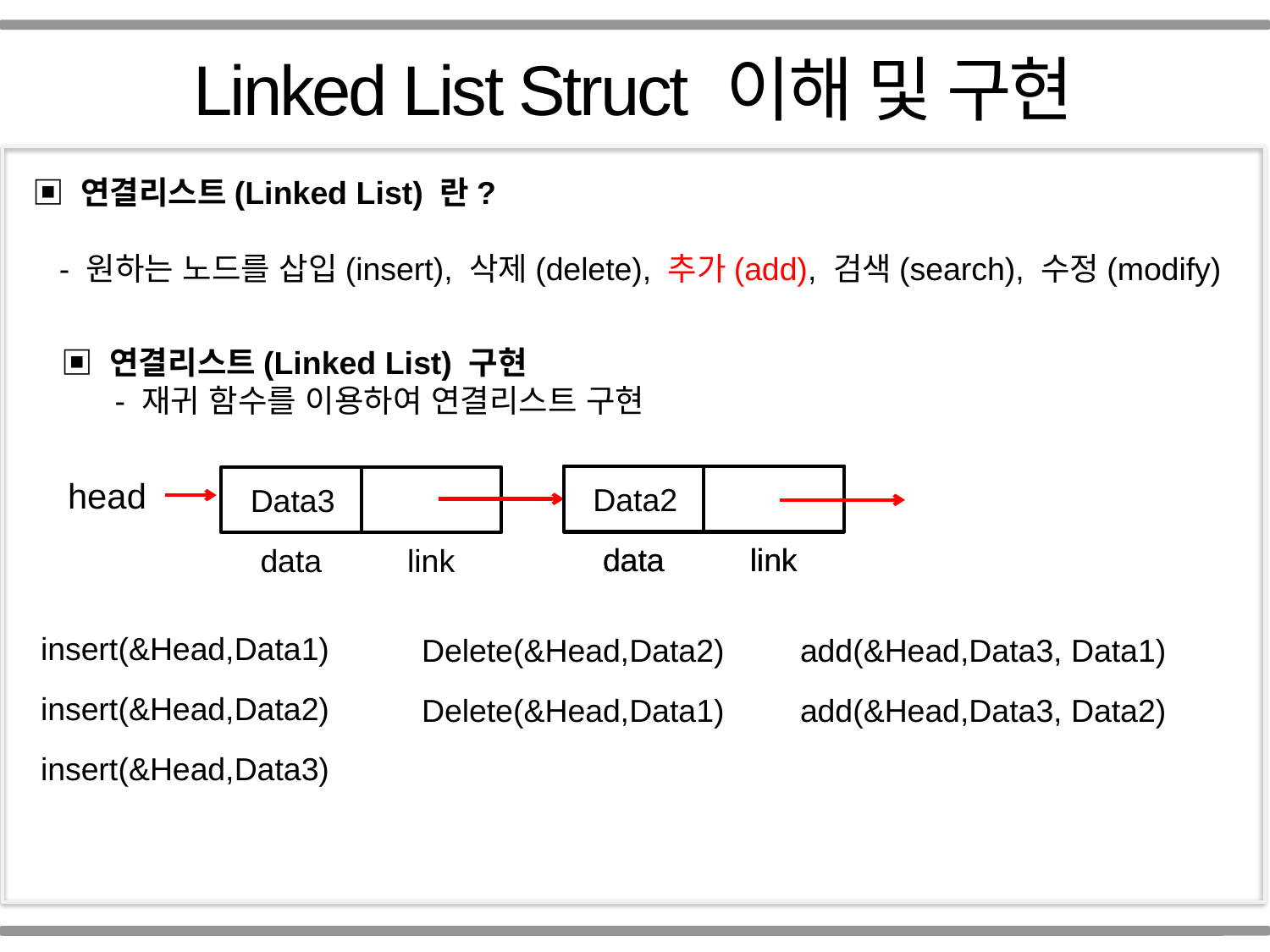

Part 01

Linked List Struct 이해 및 구현

▣ 연결리스트(Linked List) 란?

   - 원하는 노드를 삽입(insert), 삭제(delete), 추가(add), 검색(search), 수정(modify)
▣ 연결리스트(Linked List) 구현
      - 재귀 함수를 이용하여 연결리스트 구현

data
link
Data2

data
link
Data1

data
link
Data3
head
insert(&Head,Data1)
Delete(&Head,Data2)
add(&Head,Data3, Data1)
insert(&Head,Data2)
Delete(&Head,Data1)
add(&Head,Data3, Data2)
insert(&Head,Data3)